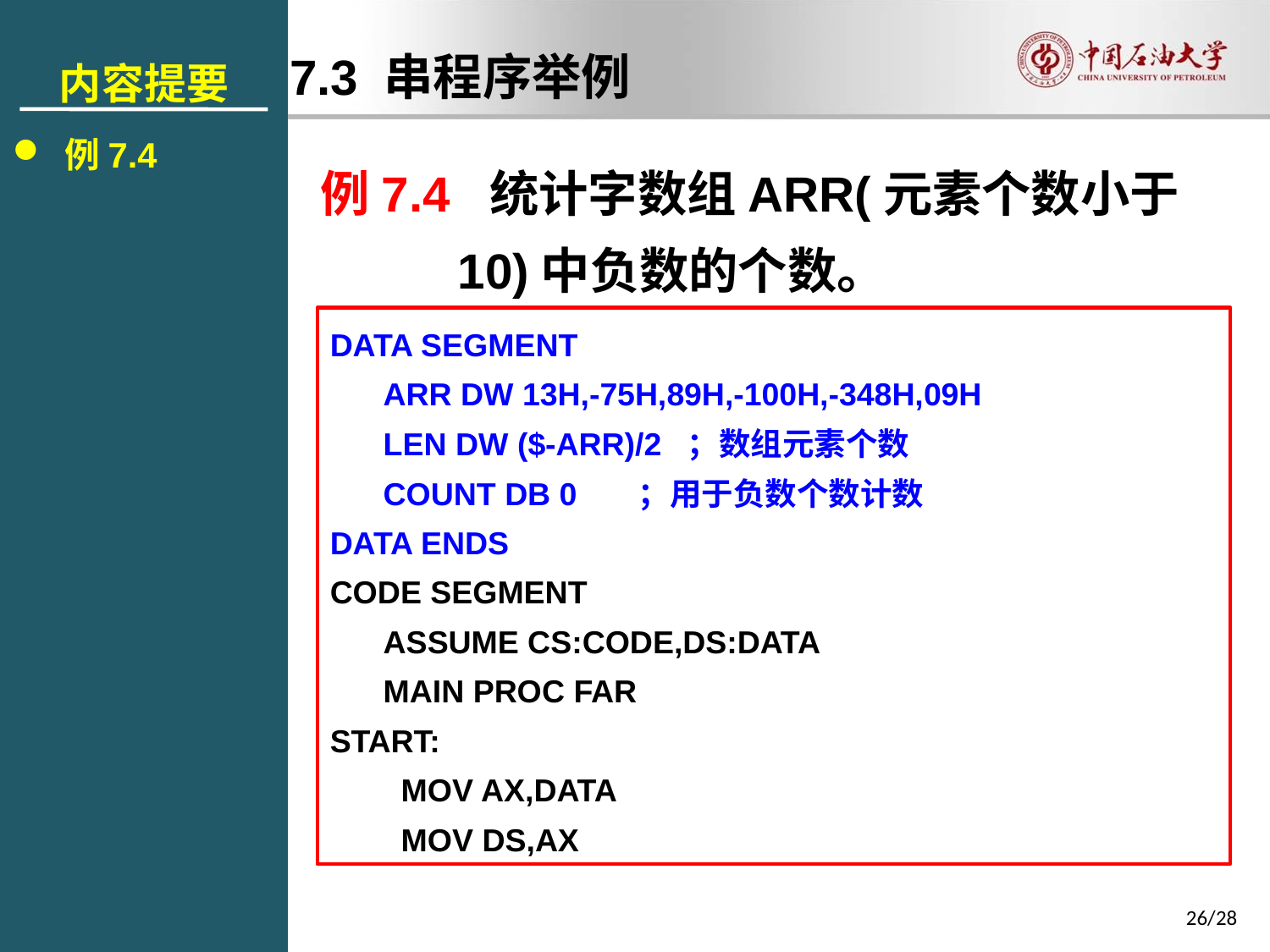

内容提要
 例7.4
7.3 串程序举例
例7.4  统计字数组ARR(元素个数小于10)中负数的个数。
DATA SEGMENT
      ARR DW 13H,-75H,89H,-100H,-348H,09H
      LEN DW ($-ARR)/2  ；数组元素个数
      COUNT DB 0      ；用于负数个数计数
DATA ENDS
CODE SEGMENT
      ASSUME CS:CODE,DS:DATA
      MAIN PROC FAR
START:
        MOV AX,DATA
        MOV DS,AX
26/28